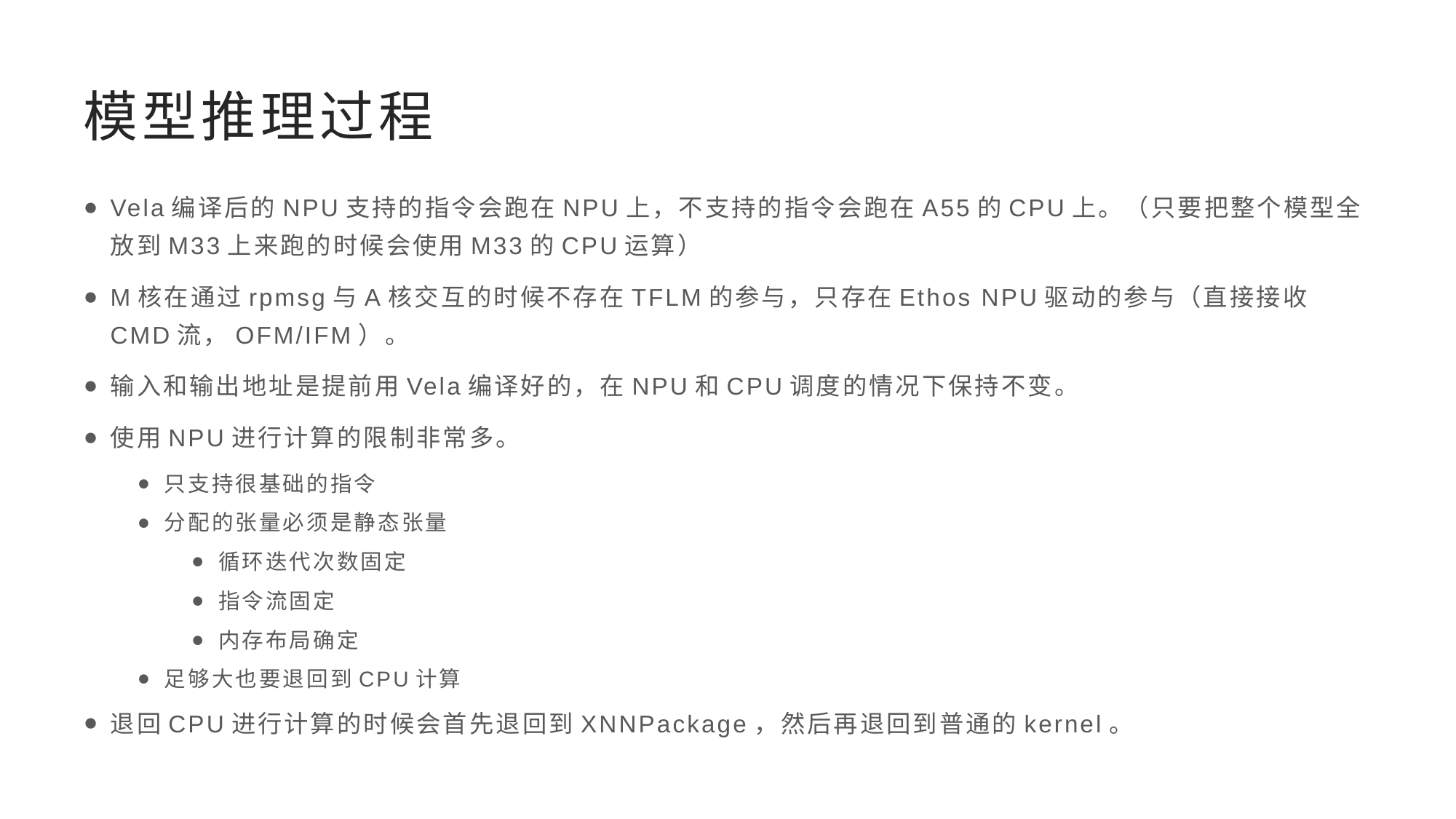

# 模型推理过程
Vela编译后的NPU支持的指令会跑在NPU上，不支持的指令会跑在A55的CPU上。（只要把整个模型全放到M33上来跑的时候会使用M33的CPU运算）
M核在通过rpmsg与A核交互的时候不存在TFLM的参与，只存在Ethos NPU驱动的参与（直接接收CMD流，OFM/IFM）。
输入和输出地址是提前用Vela编译好的，在NPU和CPU调度的情况下保持不变。
使用NPU进行计算的限制非常多。
只支持很基础的指令
分配的张量必须是静态张量
循环迭代次数固定
指令流固定
内存布局确定
足够大也要退回到CPU计算
退回CPU进行计算的时候会首先退回到XNNPackage，然后再退回到普通的kernel。